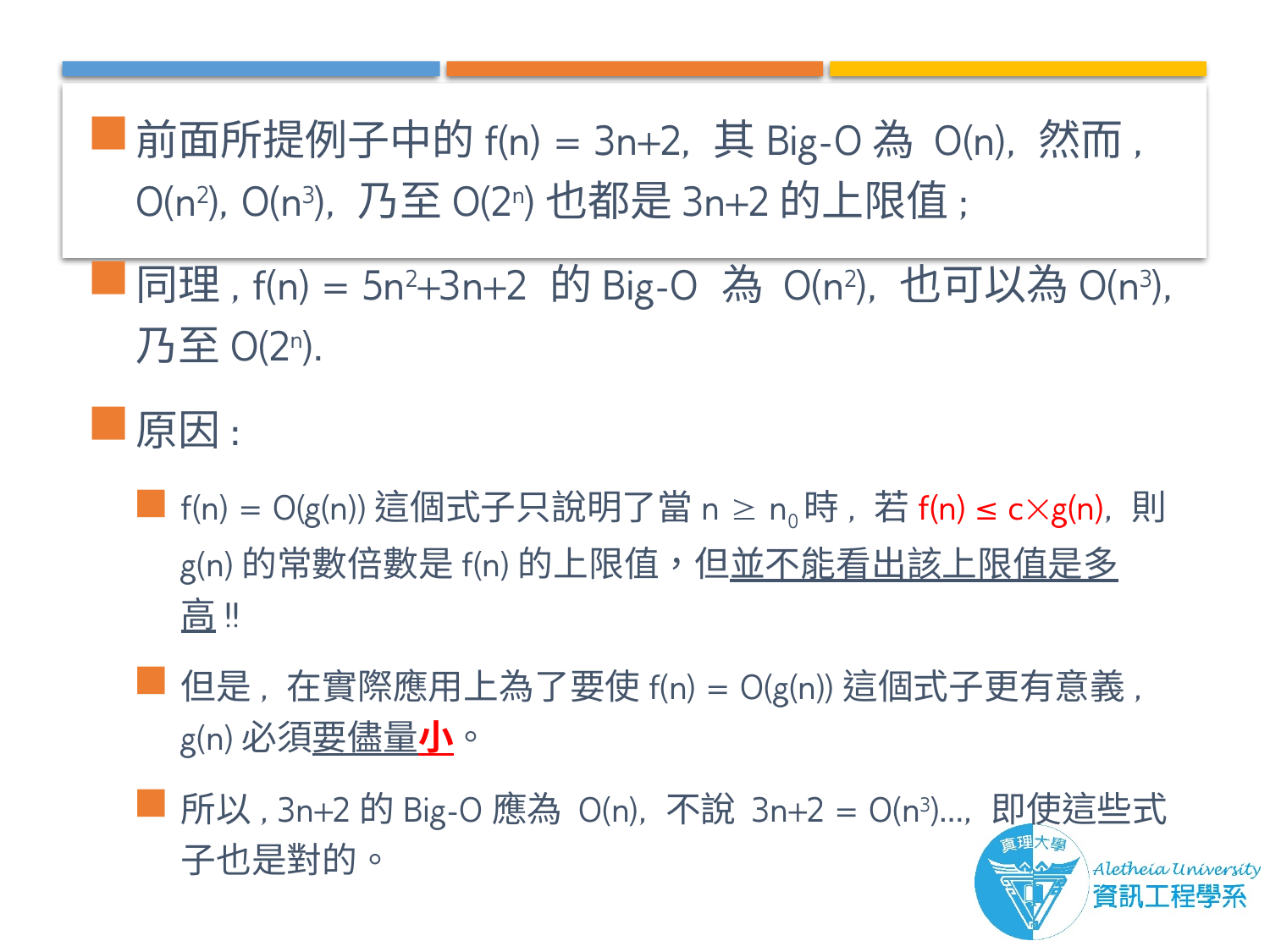

前面所提例子中的f(n) = 3n+2, 其Big-O為 O(n), 然而, O(n2), O(n3), 乃至O(2n)也都是3n+2的上限值;
同理, f(n) = 5n2+3n+2 的Big-O 為 O(n2), 也可以為O(n3), 乃至O(2n).
原因:
f(n) = O(g(n))這個式子只說明了當n ≥ n0時, 若f(n) ≤ c×g(n), 則g(n)的常數倍數是f(n)的上限值，但並不能看出該上限值是多高!!
但是, 在實際應用上為了要使f(n) = O(g(n))這個式子更有意義, g(n)必須要儘量小。
所以, 3n+2的Big-O應為 O(n), 不說 3n+2 = O(n3)…, 即使這些式子也是對的。